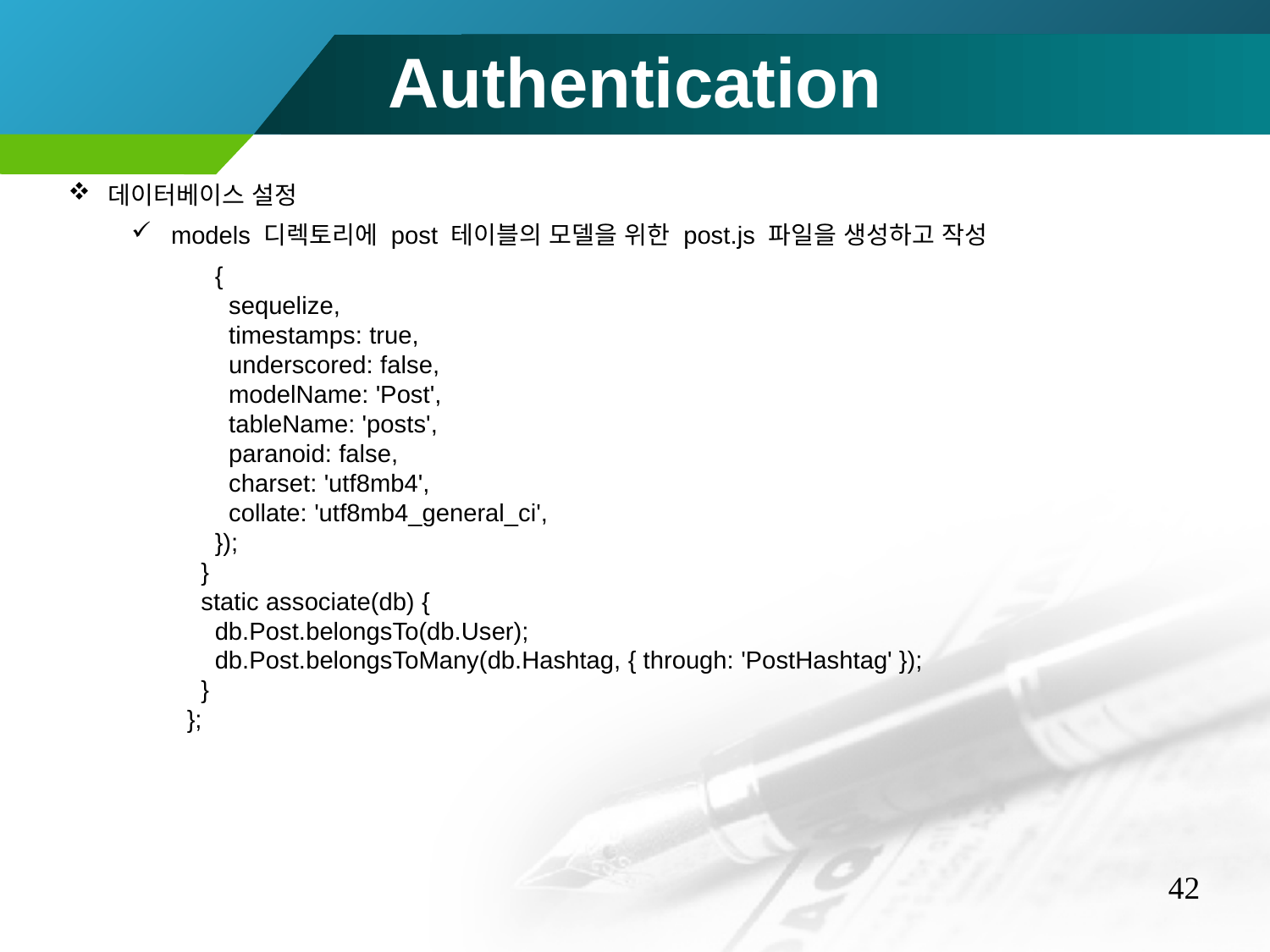

Authentication
데이터베이스 설정
models 디렉토리에 post 테이블의 모델을 위한 post.js 파일을 생성하고 작성
    {
      sequelize,
      timestamps: true,
      underscored: false,
      modelName: 'Post',
      tableName: 'posts',
      paranoid: false,
      charset: 'utf8mb4',
      collate: 'utf8mb4_general_ci',
    });
  }
  static associate(db) {
    db.Post.belongsTo(db.User);
    db.Post.belongsToMany(db.Hashtag, { through: 'PostHashtag' });
  }
};

42